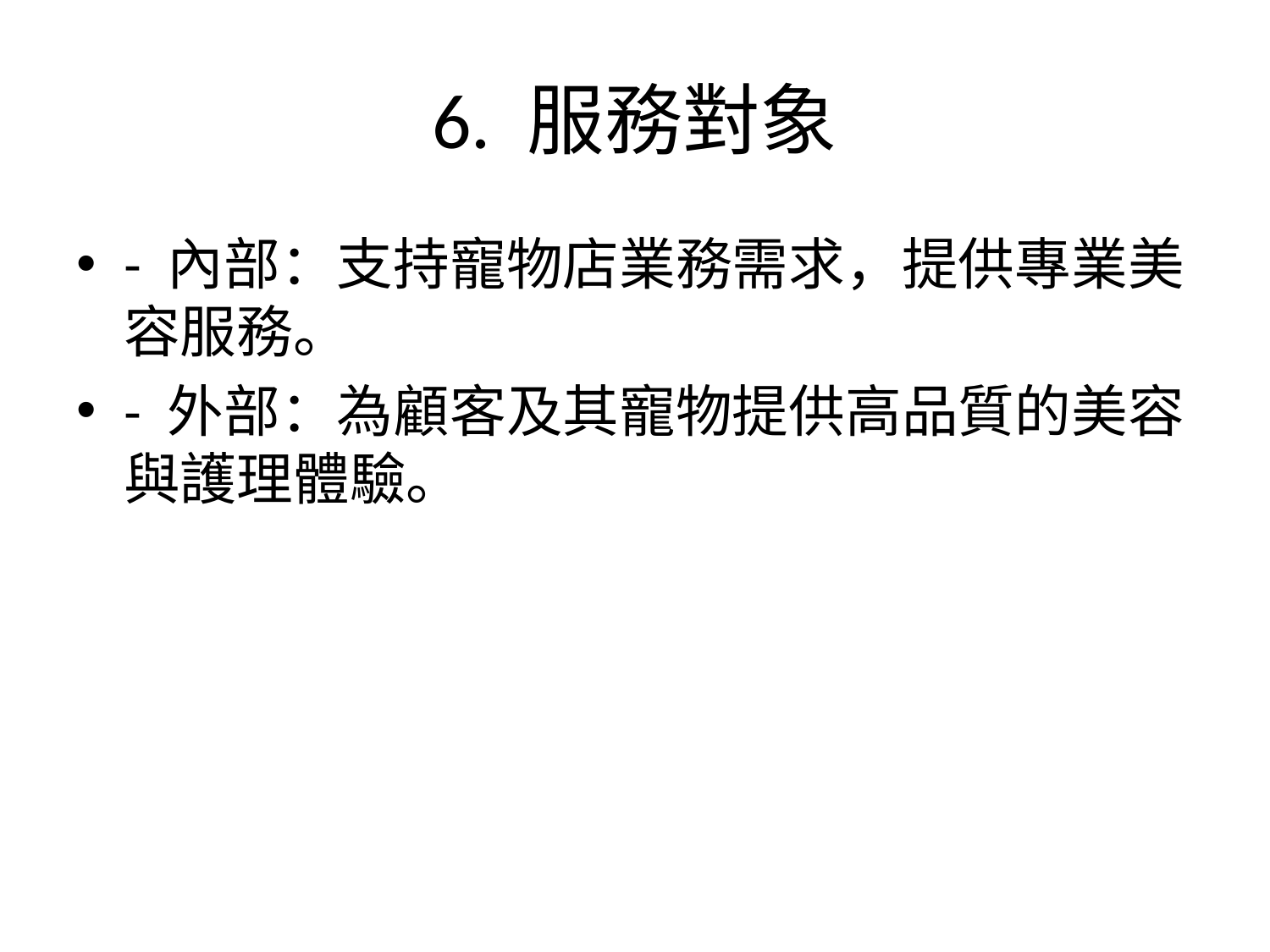

# 6. 服務對象
- 內部：支持寵物店業務需求，提供專業美容服務。
- 外部：為顧客及其寵物提供高品質的美容與護理體驗。